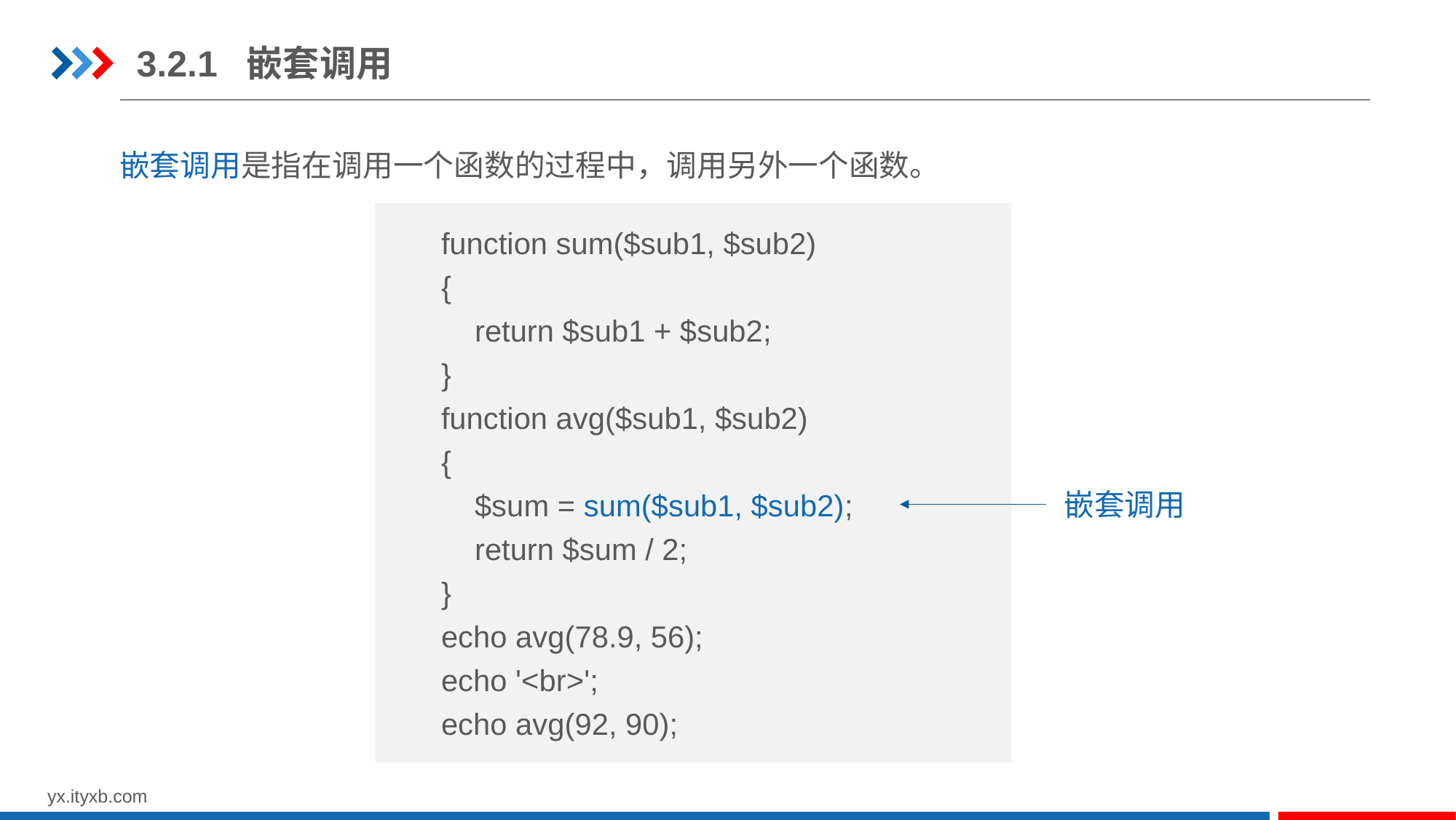

3.2.1  嵌套调用
嵌套调用是指在调用一个函数的过程中，调用另外一个函数。

function sum($sub1, $sub2)
{
    return $sub1 + $sub2;
}
function avg($sub1, $sub2)
{
    $sum = sum($sub1, $sub2);
    return $sum / 2;
}
echo avg(78.9, 56);
echo '<br>';
echo avg(92, 90);
嵌套调用